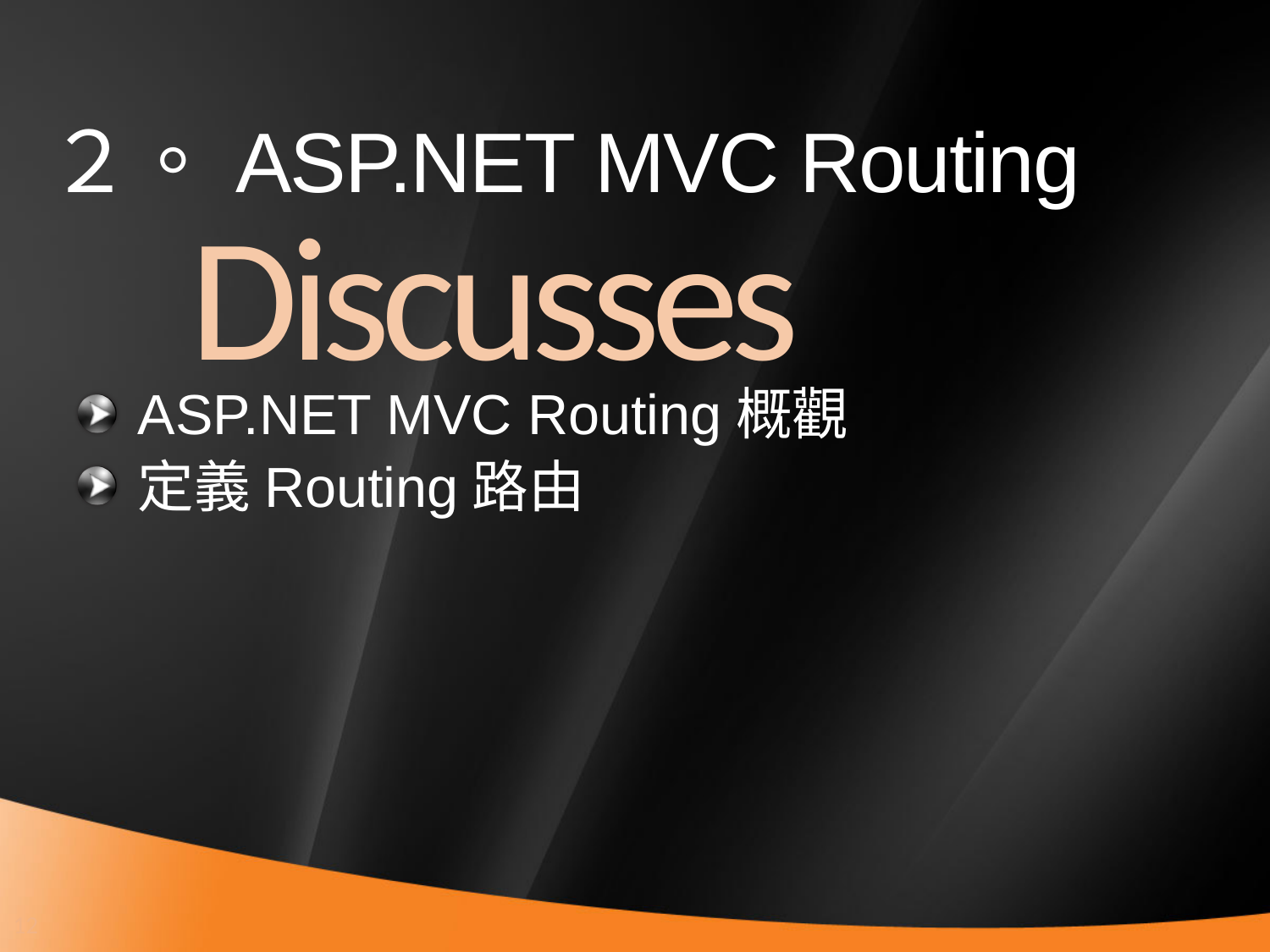

# ２。ASP.NET MVC Routing
Discusses
ASP.NET MVC Routing概觀
定義Routing路由